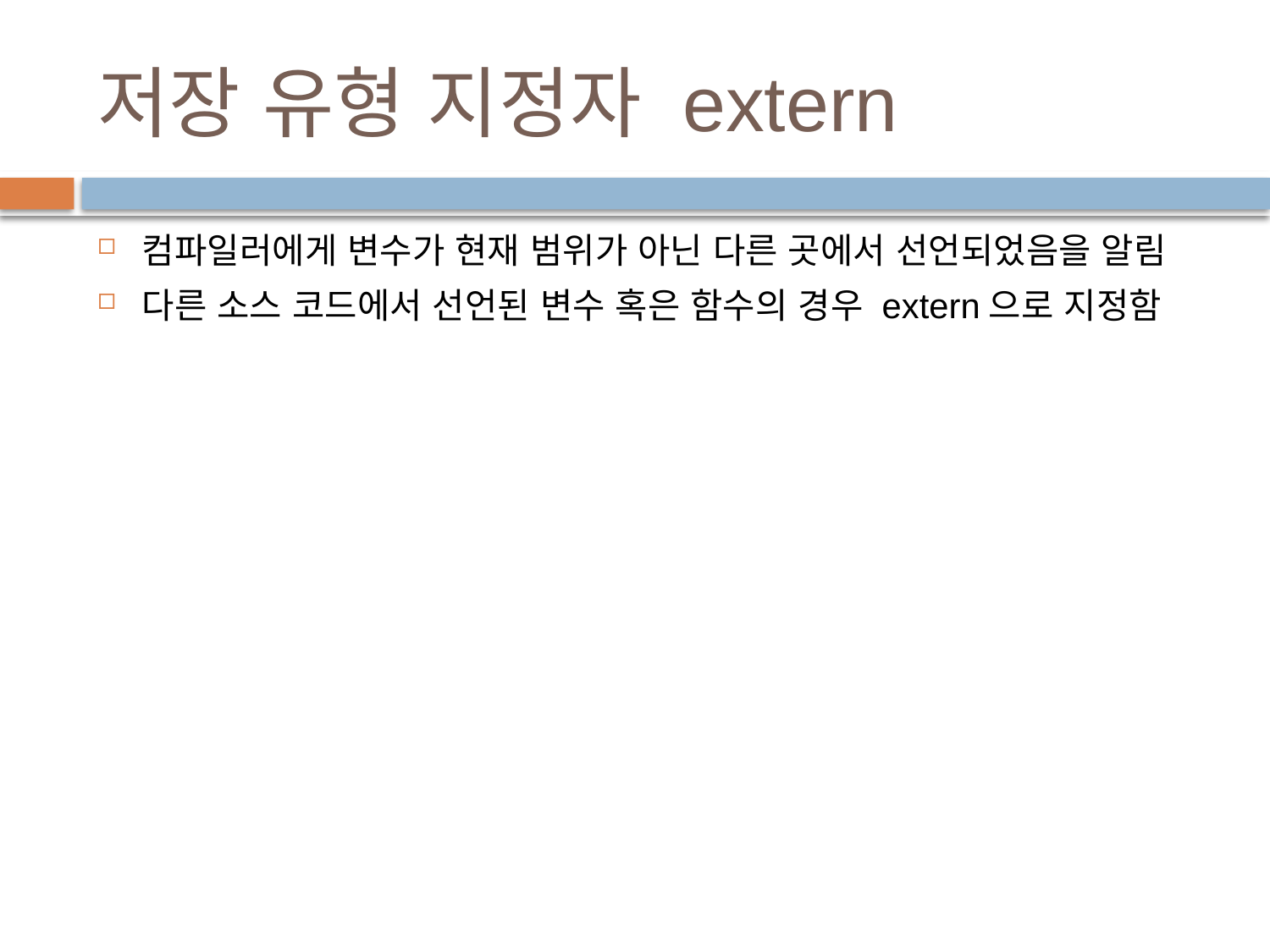

# 저장 유형 지정자 extern
컴파일러에게 변수가 현재 범위가 아닌 다른 곳에서 선언되었음을 알림
다른 소스 코드에서 선언된 변수 혹은 함수의 경우 extern으로 지정함